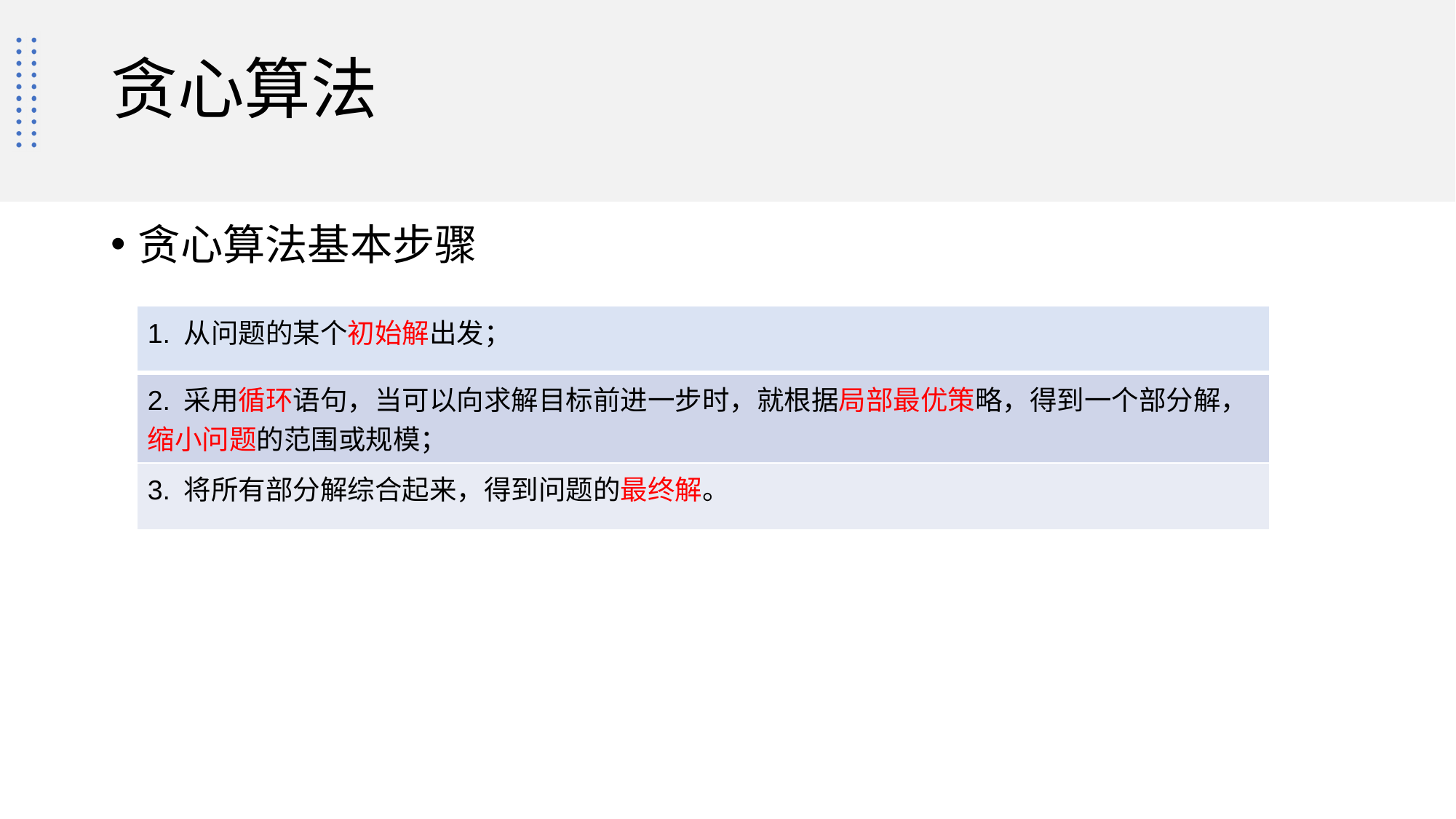

# 贪心算法
贪心算法基本步骤
| 1. 从问题的某个初始解出发； |
| --- |
| 2. 采用循环语句，当可以向求解目标前进一步时，就根据局部最优策略，得到一个部分解，缩小问题的范围或规模； |
| 3. 将所有部分解综合起来，得到问题的最终解。 |